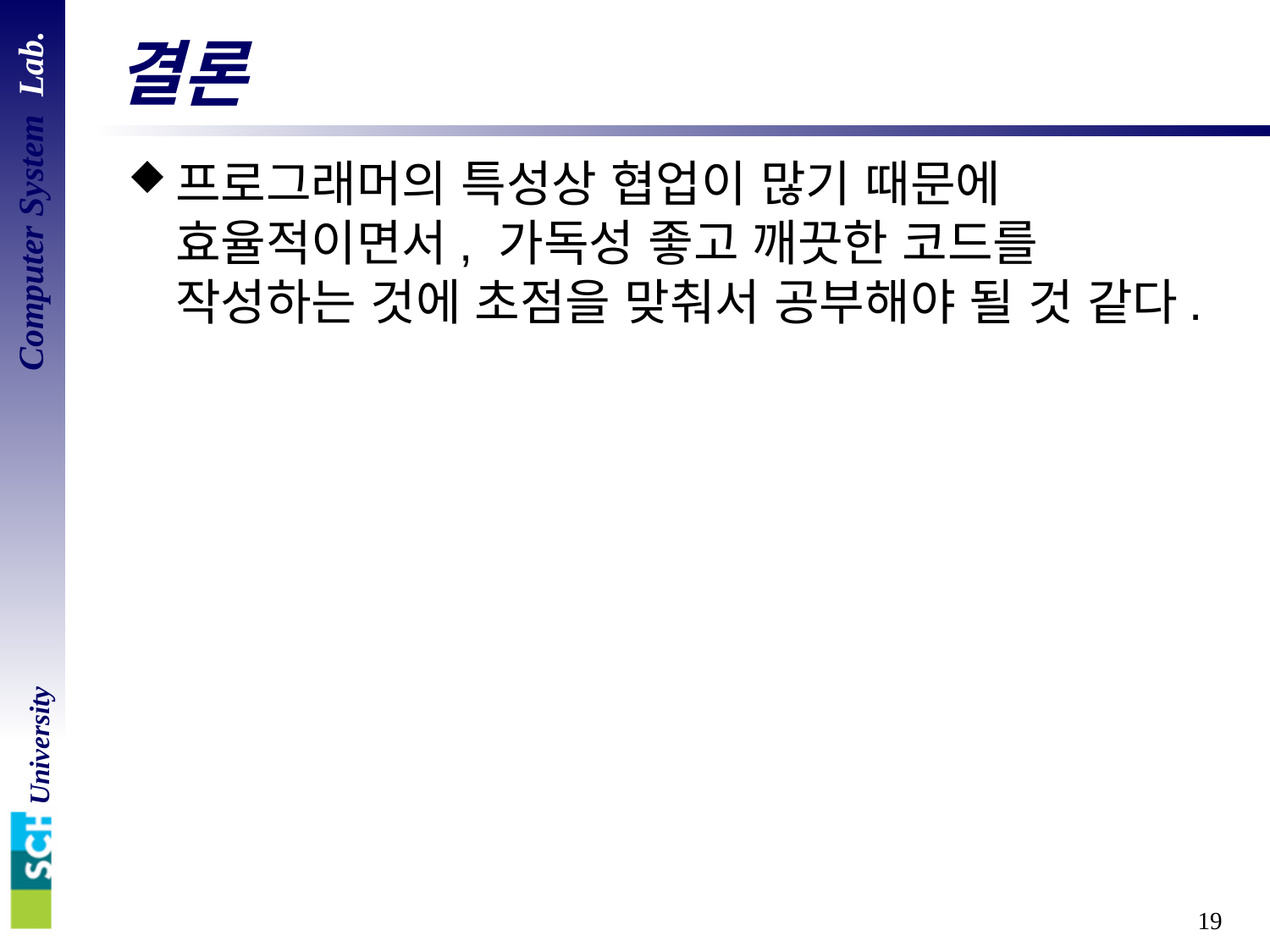

# 결론
프로그래머의 특성상 협업이 많기 때문에
효율적이면서, 가독성 좋고 깨끗한 코드를
작성하는 것에 초점을 맞춰서 공부해야 될 것 같다.